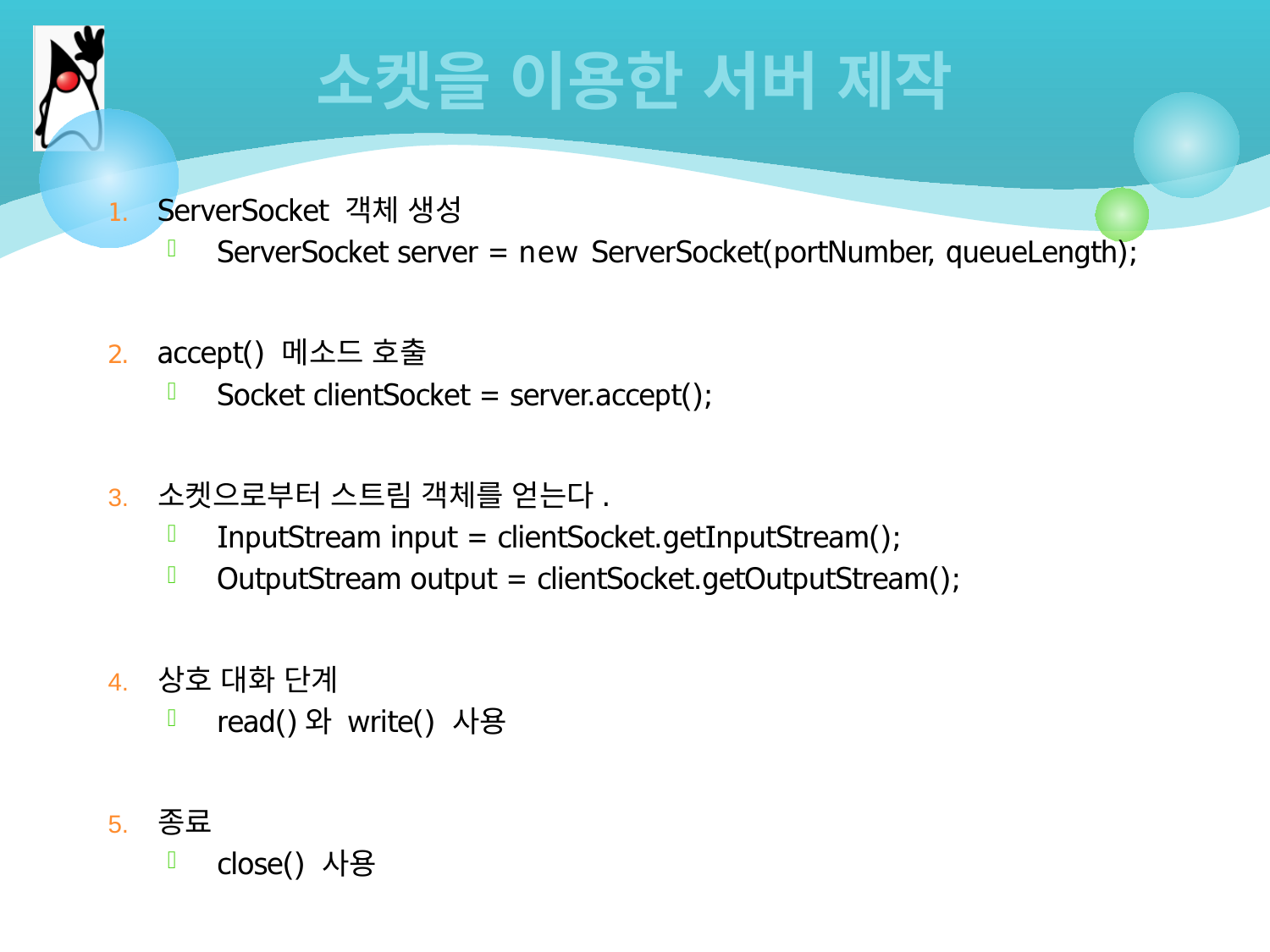

# 소켓을 이용한 서버 제작
ServerSocket 객체 생성
ServerSocket server = new ServerSocket(portNumber, queueLength);

accept() 메소드 호출
Socket clientSocket = server.accept();

소켓으로부터 스트림 객체를 얻는다.
InputStream input = clientSocket.getInputStream();
OutputStream output = clientSocket.getOutputStream();

상호 대화 단계
read()와 write() 사용

종료
close() 사용